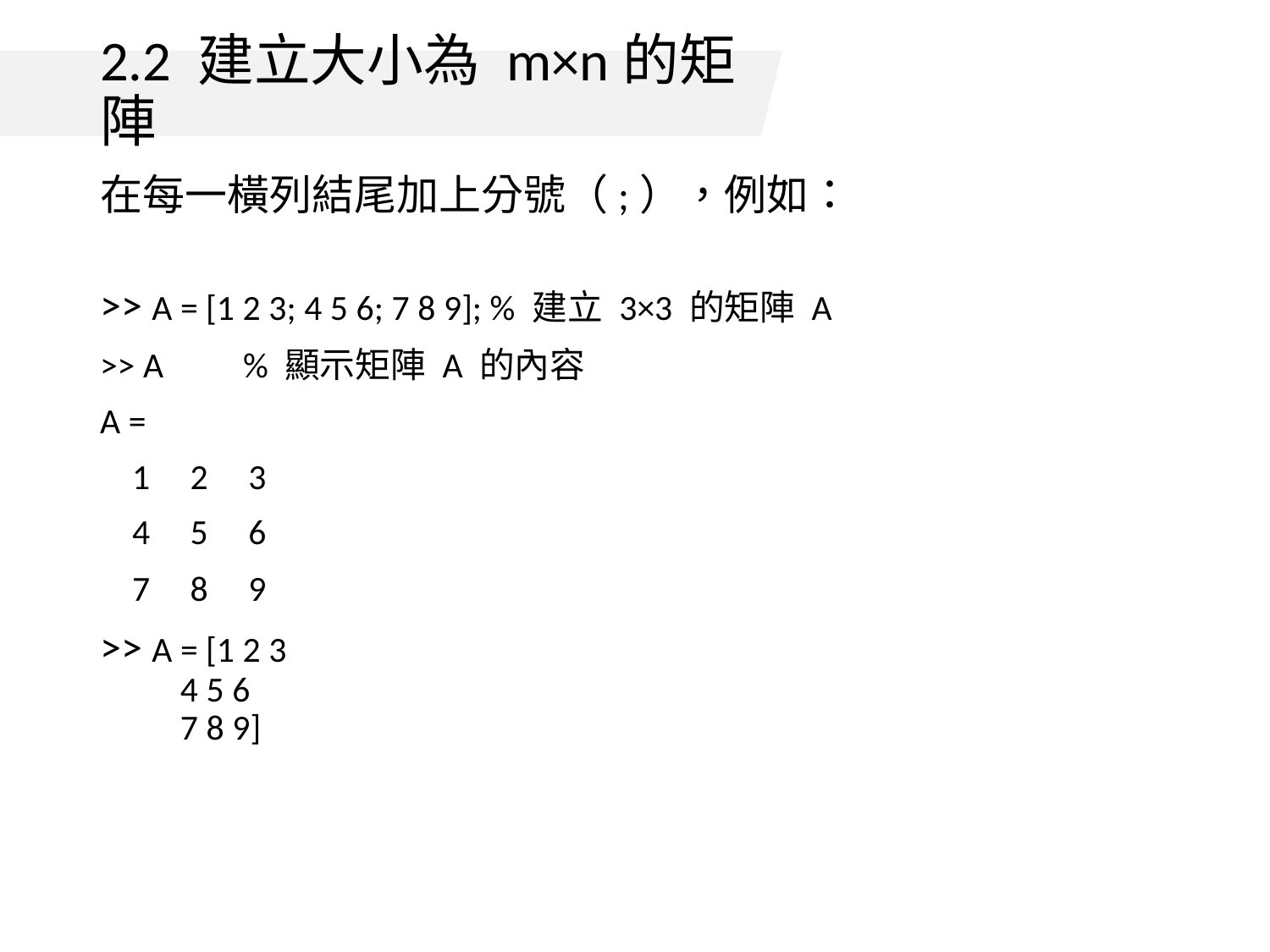

# 2.2 建立大小為 m×n的矩陣
在每一橫列結尾加上分號（;），例如：

>> A = [1 2 3; 4 5 6; 7 8 9]; % 建立 3×3 的矩陣 A
>> A	  % 顯示矩陣 A 的內容
A =
    1     2     3
    4     5     6
    7     8     9
>> A = [1 2 3
          4 5 6
          7 8 9]